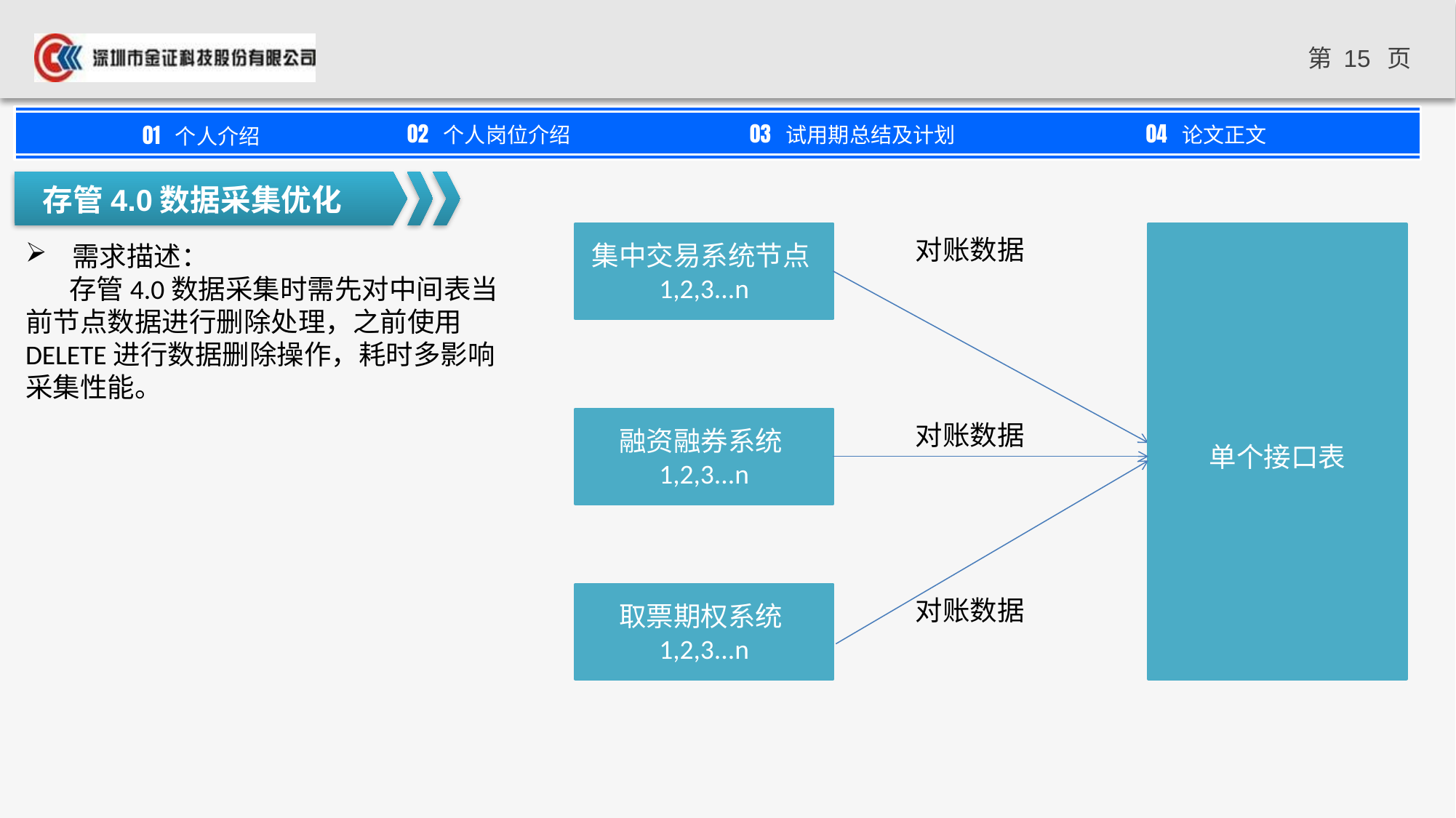

存管4.0数据采集优化
集中交易系统节点1,2,3...n
单个接口表
对账数据
 需求描述：
      存管4.0数据采集时需先对中间表当前节点数据进行删除处理，之前使用DELETE进行数据删除操作，耗时多影响采集性能。

融资融券系统1,2,3...n
单个接口表
对账数据
取票期权系统1,2,3...n

对账数据